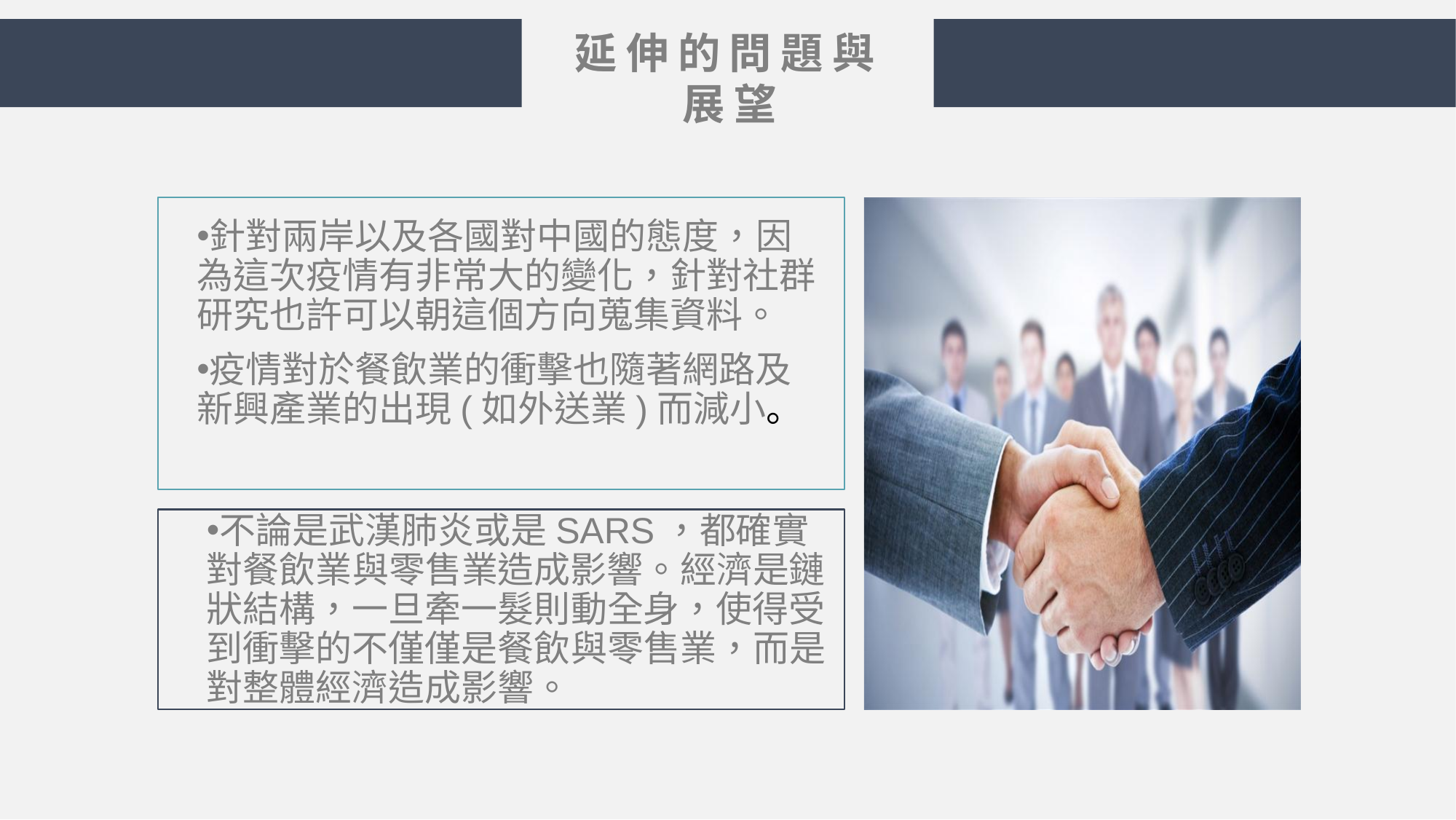

延伸的問題與展望

針對兩岸以及各國對中國的態度，因為這次疫情有非常大的變化，針對社群研究也許可以朝這個方向蒐集資料。
疫情對於餐飲業的衝擊也隨著網路及新興產業的出現(如外送業)而減小。
不論是武漢肺炎或是SARS，都確實對餐飲業與零售業造成影響。經濟是鏈狀結構，一旦牽一髮則動全身，使得受到衝擊的不僅僅是餐飲與零售業，而是對整體經濟造成影響。